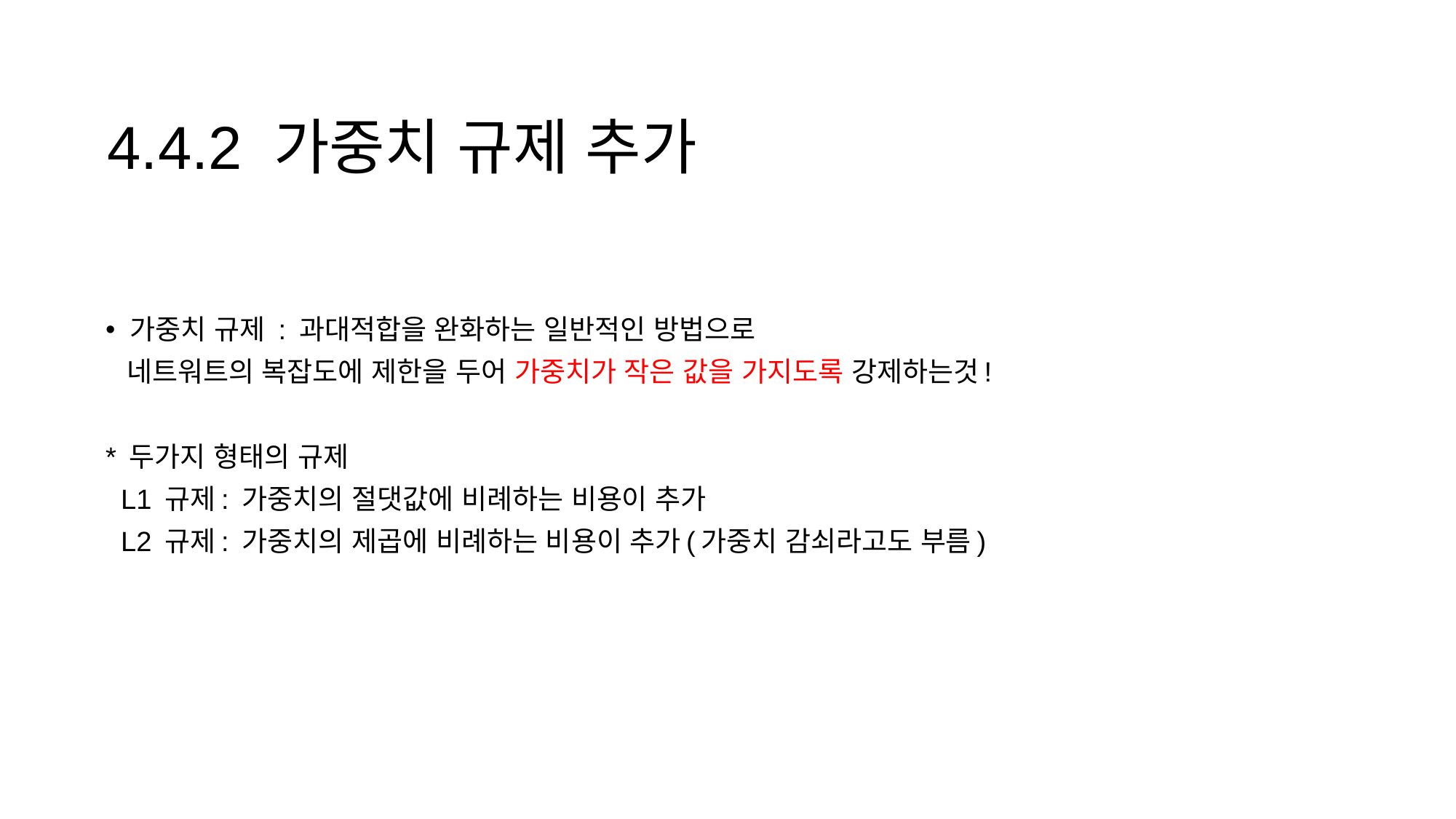

# 4.4.2 가중치 규제 추가
가중치 규제 : 과대적합을 완화하는 일반적인 방법으로
  네트워트의 복잡도에 제한을 두어 가중치가 작은 값을 가지도록 강제하는것!

* 두가지 형태의 규제
  L1 규제: 가중치의 절댓값에 비례하는 비용이 추가
  L2 규제: 가중치의 제곱에 비례하는 비용이 추가(가중치 감쇠라고도 부름)